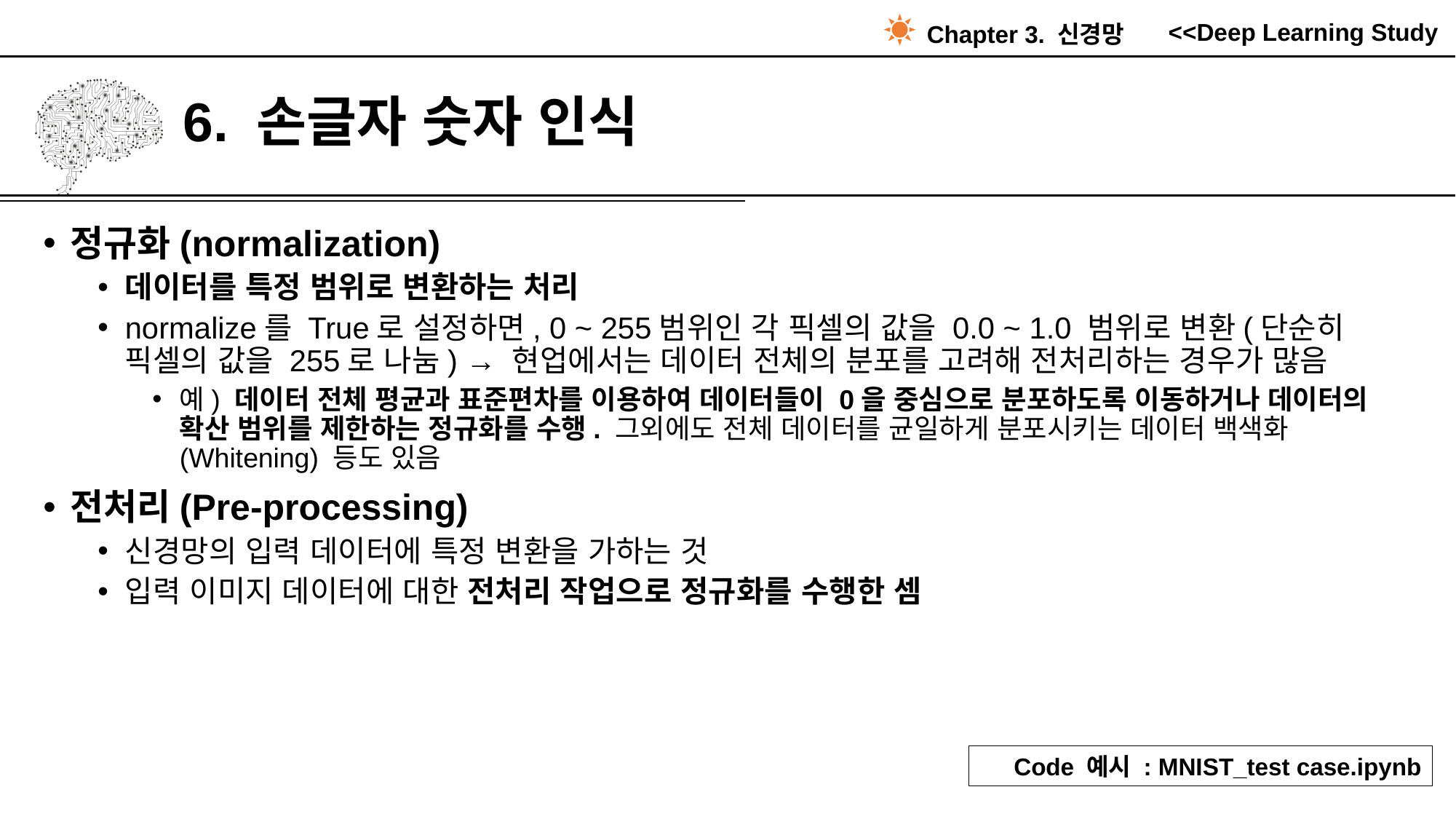

Chapter 3. 신경망

# 6. 손글자 숫자 인식
정규화(normalization)
데이터를 특정 범위로 변환하는 처리
normalize를 True로 설정하면, 0 ~ 255범위인 각 픽셀의 값을 0.0 ~ 1.0 범위로 변환(단순히 픽셀의 값을 255로 나눔) → 현업에서는 데이터 전체의 분포를 고려해 전처리하는 경우가 많음
예) 데이터 전체 평균과 표준편차를 이용하여 데이터들이 0을 중심으로 분포하도록 이동하거나 데이터의 확산 범위를 제한하는 정규화를 수행. 그외에도 전체 데이터를 균일하게 분포시키는 데이터 백색화(Whitening) 등도 있음
전처리(Pre-processing)
신경망의 입력 데이터에 특정 변환을 가하는 것
입력 이미지 데이터에 대한 전처리 작업으로 정규화를 수행한 셈

Code 예시 : MNIST_test case.ipynb